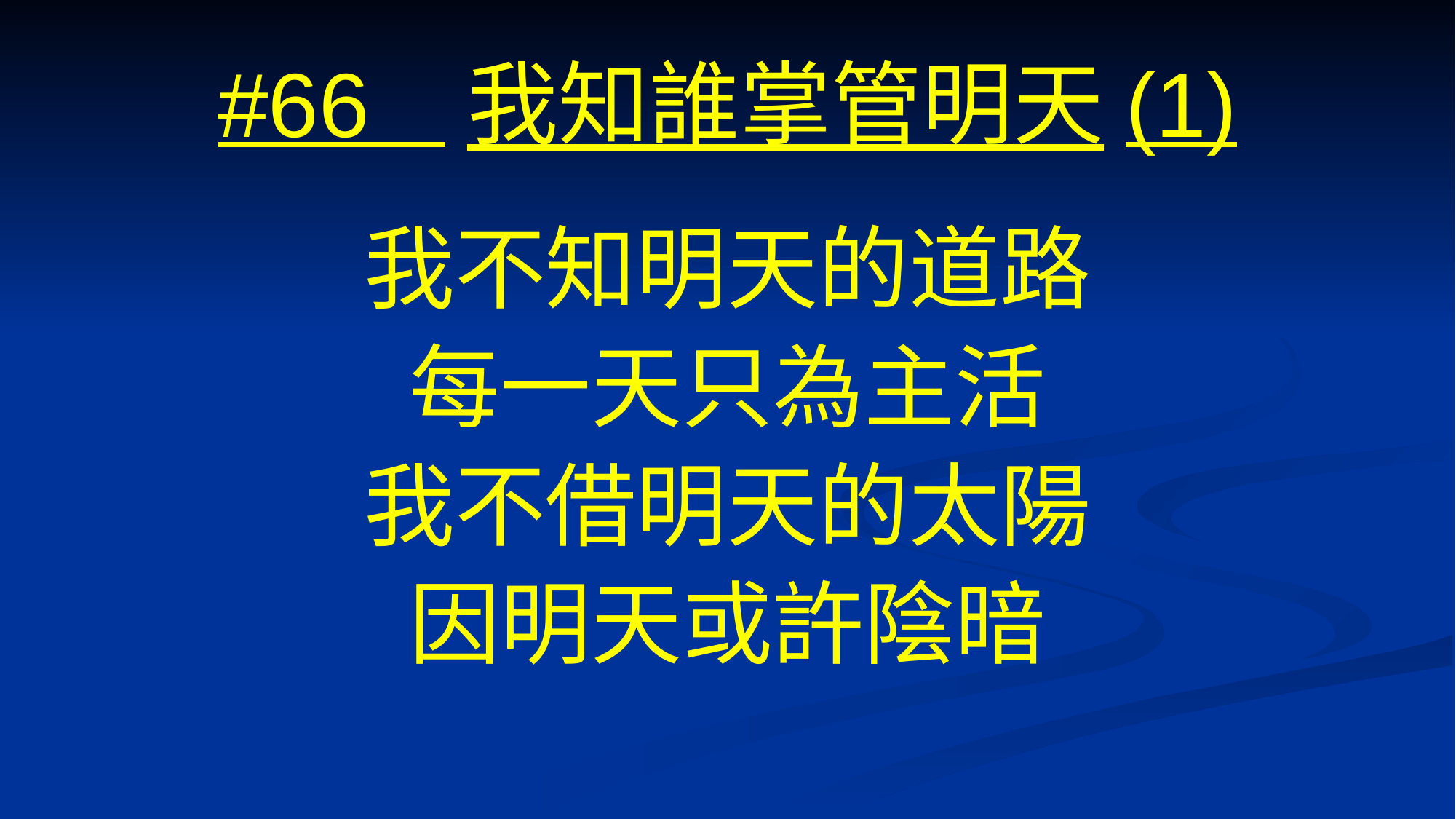

# #66   我知誰掌管明天(1)
我不知明天的道路
每一天只為主活
我不借明天的太陽
因明天或許陰暗